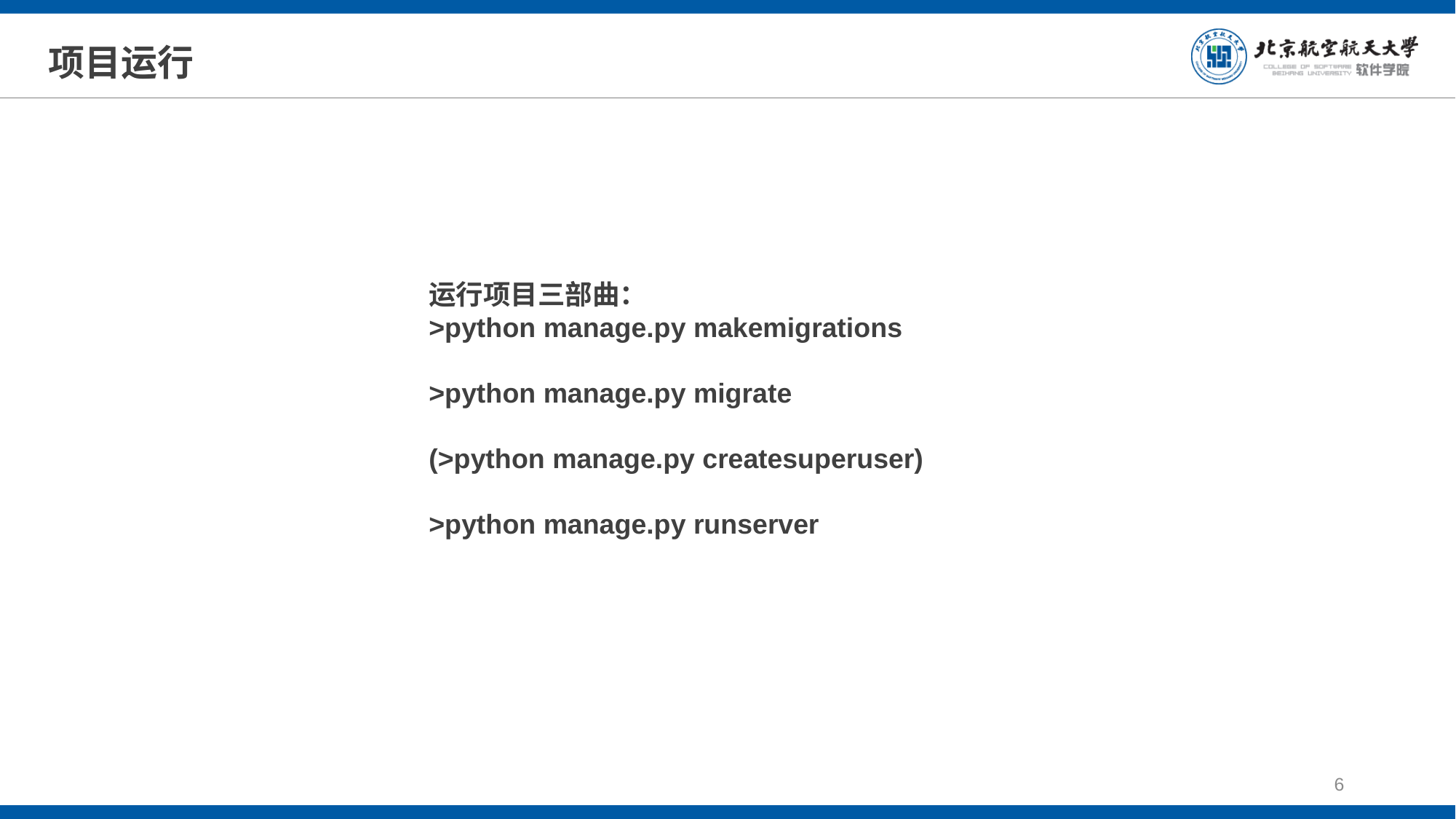

# 项目运行
运行项目三部曲：
>python manage.py makemigrations

>python manage.py migrate

(>python manage.py createsuperuser)

>python manage.py runserver
6